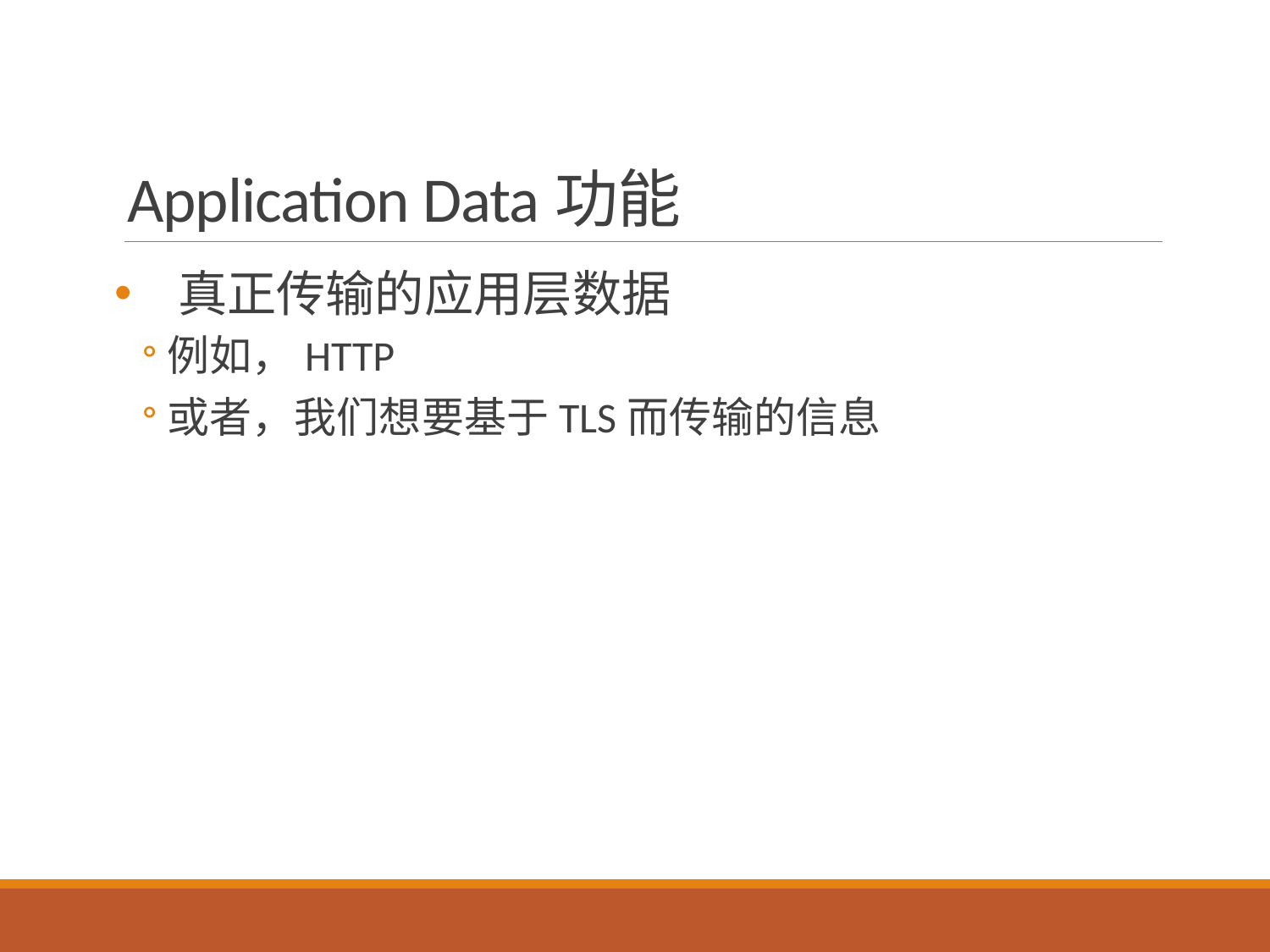

# Application Data功能
真正传输的应用层数据
例如，HTTP
或者，我们想要基于TLS而传输的信息
16